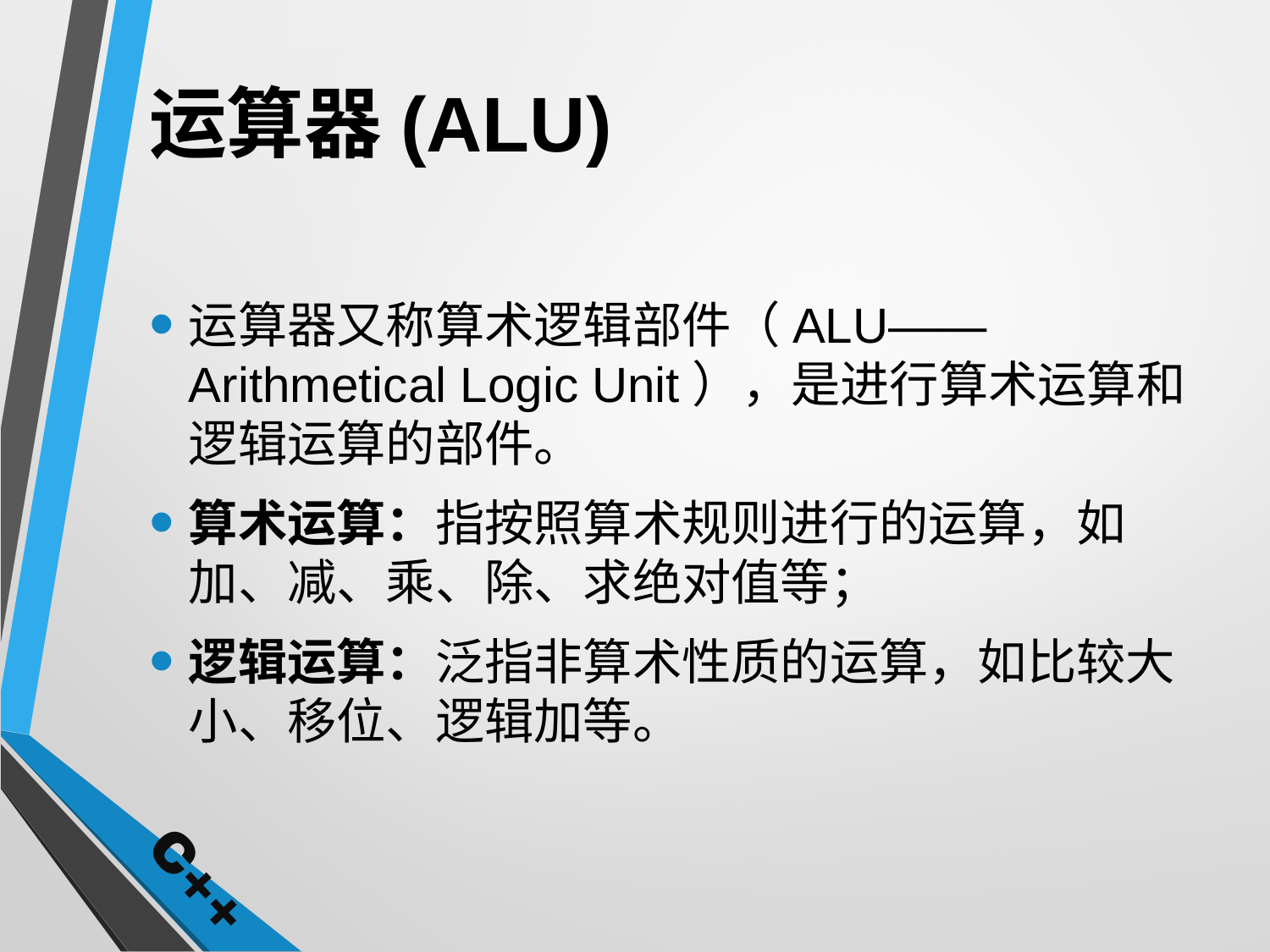

# 运算器(ALU)
运算器又称算术逻辑部件（ALU——Arithmetical Logic Unit），是进行算术运算和逻辑运算的部件。
算术运算：指按照算术规则进行的运算，如加、减、乘、除、求绝对值等；
逻辑运算：泛指非算术性质的运算，如比较大小、移位、逻辑加等。